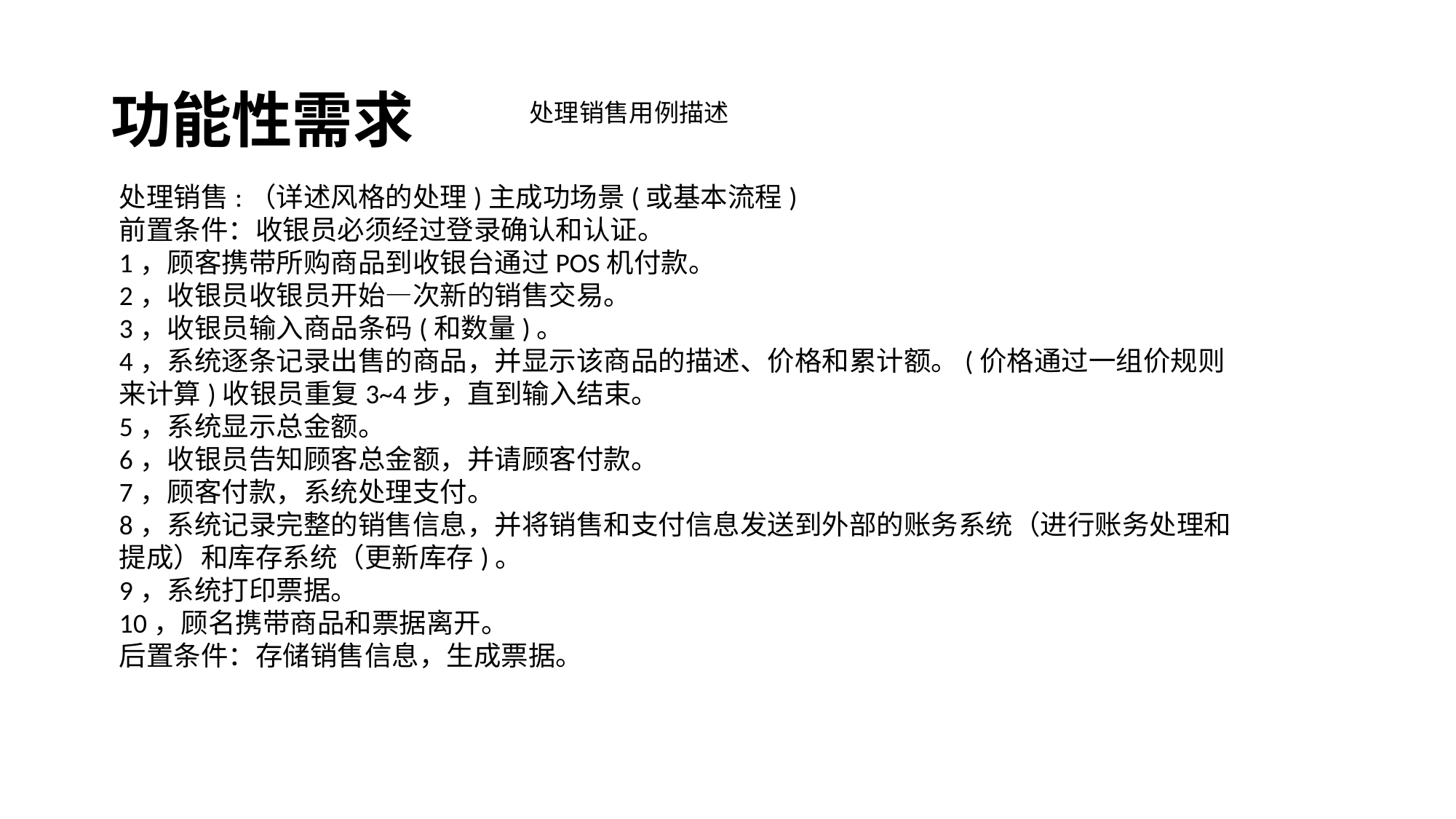

# 功能性需求
处理销售用例描述
处理销售:（详述风格的处理)主成功场景(或基本流程)
前置条件：收银员必须经过登录确认和认证。
1，顾客携带所购商品到收银台通过POS机付款。
2，收银员收银员开始—次新的销售交易。
3，收银员输入商品条码(和数量)。
4，系统逐条记录出售的商品，并显示该商品的描述、价格和累计额。(价格通过一组价规则来计算)收银员重复3~4步，直到输入结束。
5，系统显示总金额。
6，收银员告知顾客总金额，并请顾客付款。
7，顾客付款，系统处理支付。
8，系统记录完整的销售信息，并将销售和支付信息发送到外部的账务系统（进行账务处理和提成）和库存系统（更新库存)。
9，系统打印票据。
10，顾名携带商品和票据离开。
后置条件：存储销售信息，生成票据。